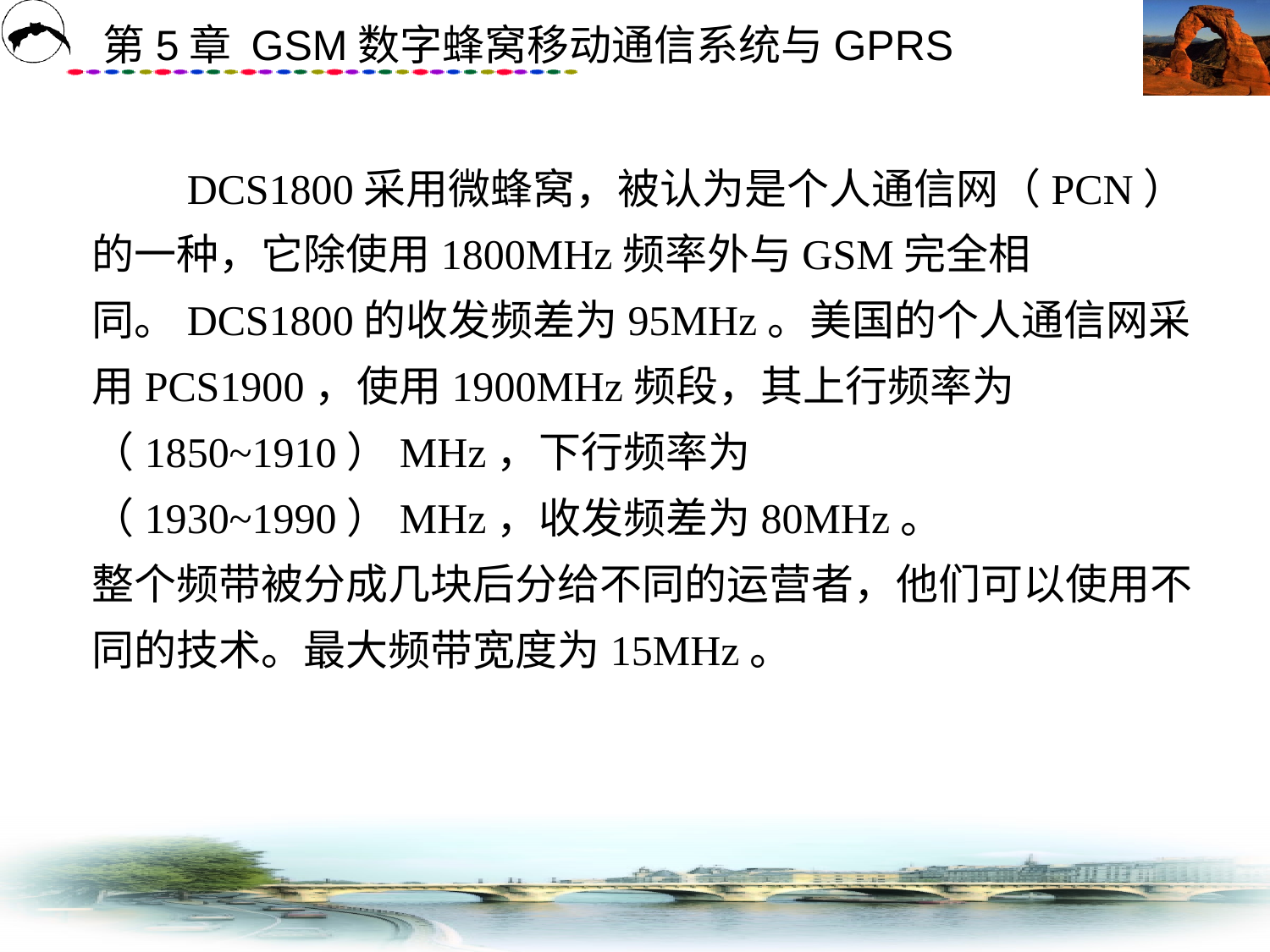

# DCS1800采用微蜂窝，被认为是个人通信网（PCN）的一种，它除使用1800MHz频率外与GSM完全相同。DCS1800的收发频差为95MHz。美国的个人通信网采用PCS1900，使用1900MHz频段，其上行频率为（1850~1910）MHz，下行频率为（1930~1990）MHz，收发频差为80MHz。 整个频带被分成几块后分给不同的运营者，他们可以使用不同的技术。最大频带宽度为15MHz。